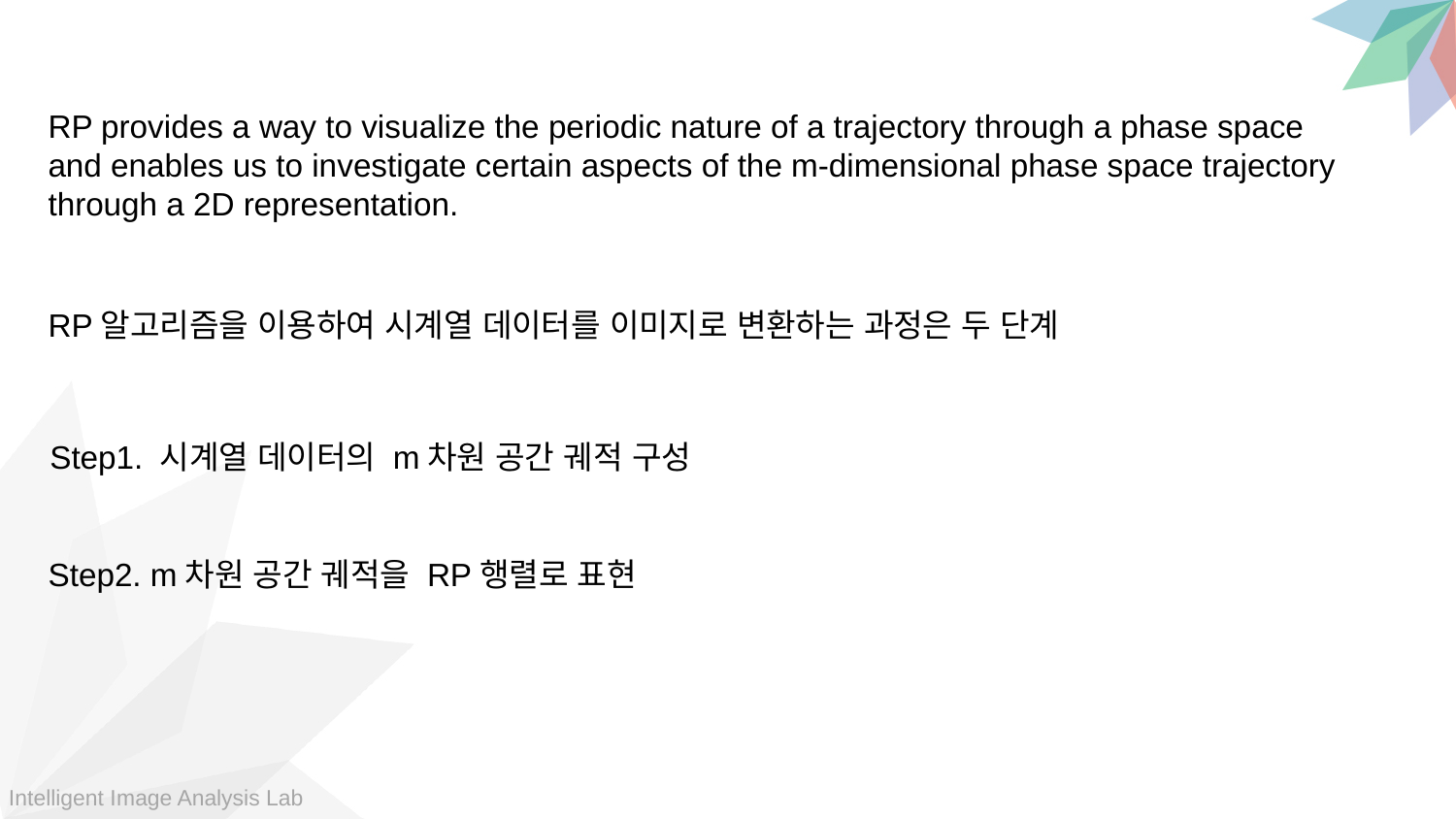

RP provides a way to visualize the periodic nature of a trajectory through a phase space and enables us to investigate certain aspects of the m-dimensional phase space trajectory through a 2D representation.
RP알고리즘을 이용하여 시계열 데이터를 이미지로 변환하는 과정은 두 단계
Step1. 시계열 데이터의 m차원 공간 궤적 구성
Step2. m차원 공간 궤적을 RP행렬로 표현